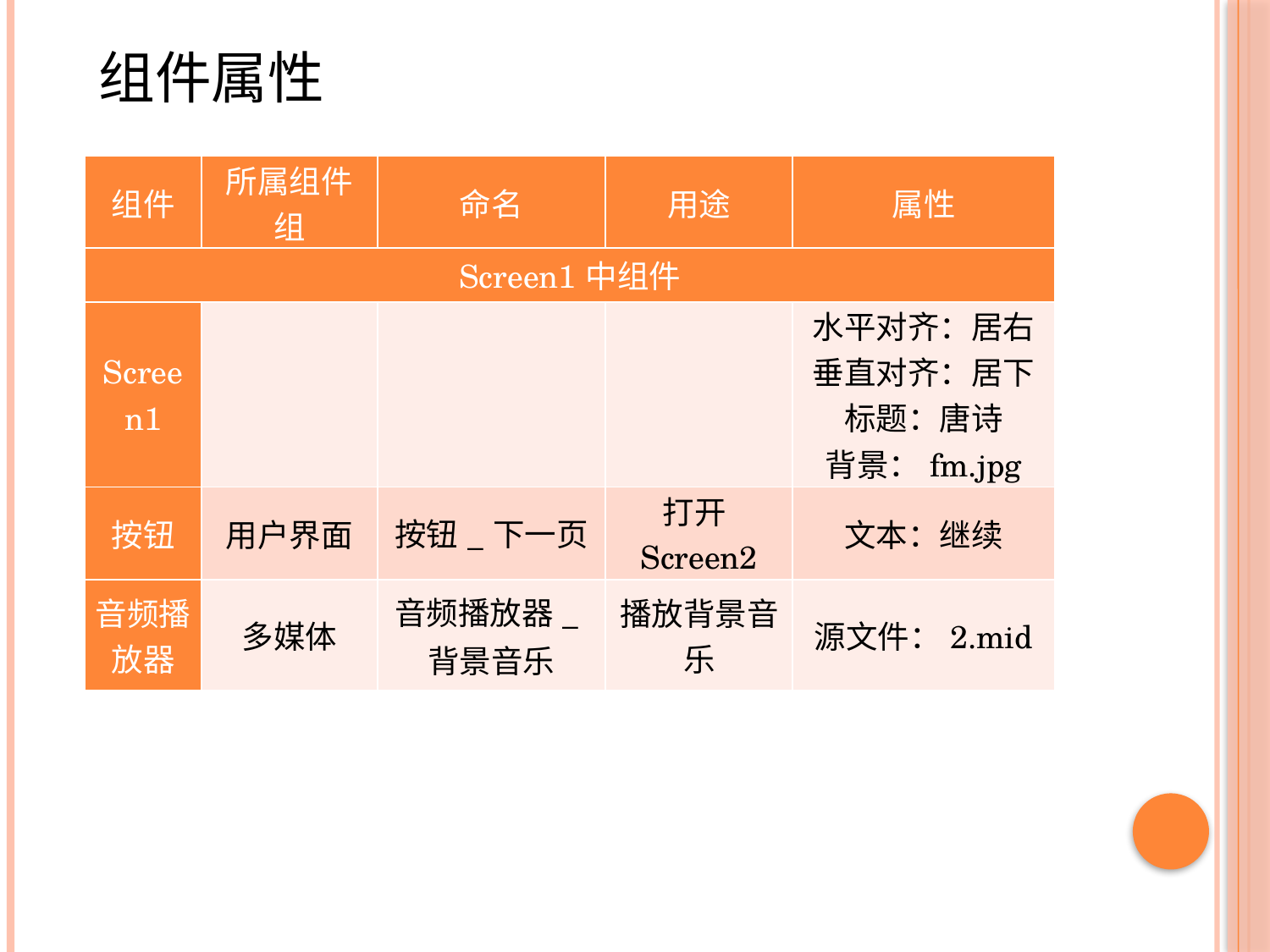

组件属性
| 组件 | 所属组件组 | 命名 | 用途 | 属性 |
| --- | --- | --- | --- | --- |
| Screen1中组件 |  |  |  |  |
| Screen1 |  |  |  | 水平对齐：居右 垂直对齐：居下 标题：唐诗 背景：fm.jpg |
| 按钮 | 用户界面 | 按钮\_下一页 | 打开Screen2 | 文本：继续 |
| 音频播放器 | 多媒体 | 音频播放器\_背景音乐 | 播放背景音乐 | 源文件：2.mid |